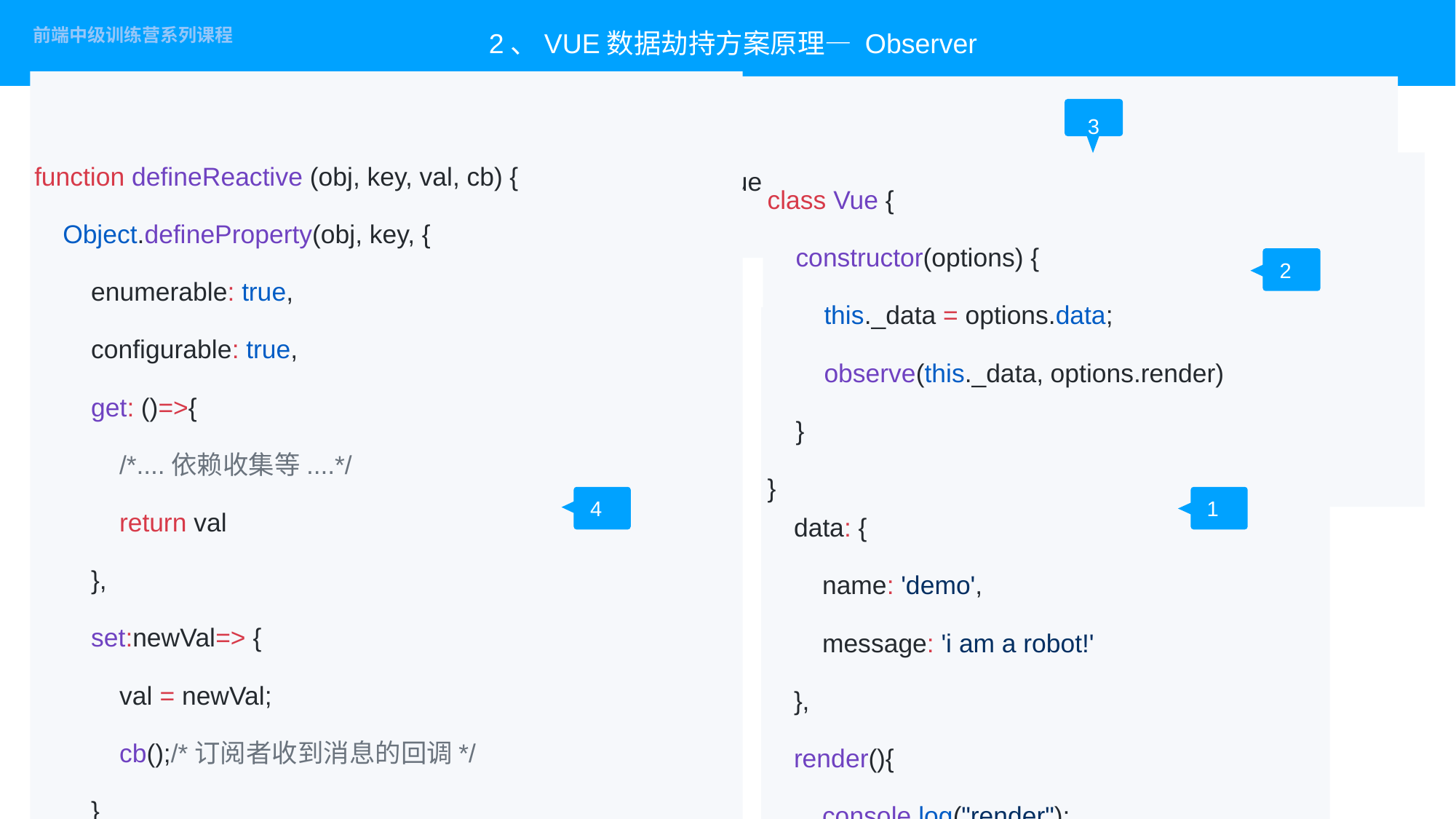

# 2、VUE数据劫持方案原理— Observer
3
function observe(value, cb) {
    Object.keys(value).forEach((key) => defineReactive(value, key, value[key], cb))
}
class Vue {
    constructor(options) {
        this._data = options.data;
        observe(this._data, options.render)
    }
}
2

function defineReactive (obj, key, val, cb) {
    Object.defineProperty(obj, key, {
        enumerable: true,
        configurable: true,
        get: ()=>{
            /*....依赖收集等....*/
            return val
        },
        set:newVal=> {
            val = newVal;
            cb();/*订阅者收到消息的回调*/
        }
    })
}

let app = new Vue({
    el: '#app',
    data: {
        name: 'demo',
        message: 'i am a robot!'
    },
    render(){
        console.log("render");
    }
})
4
1